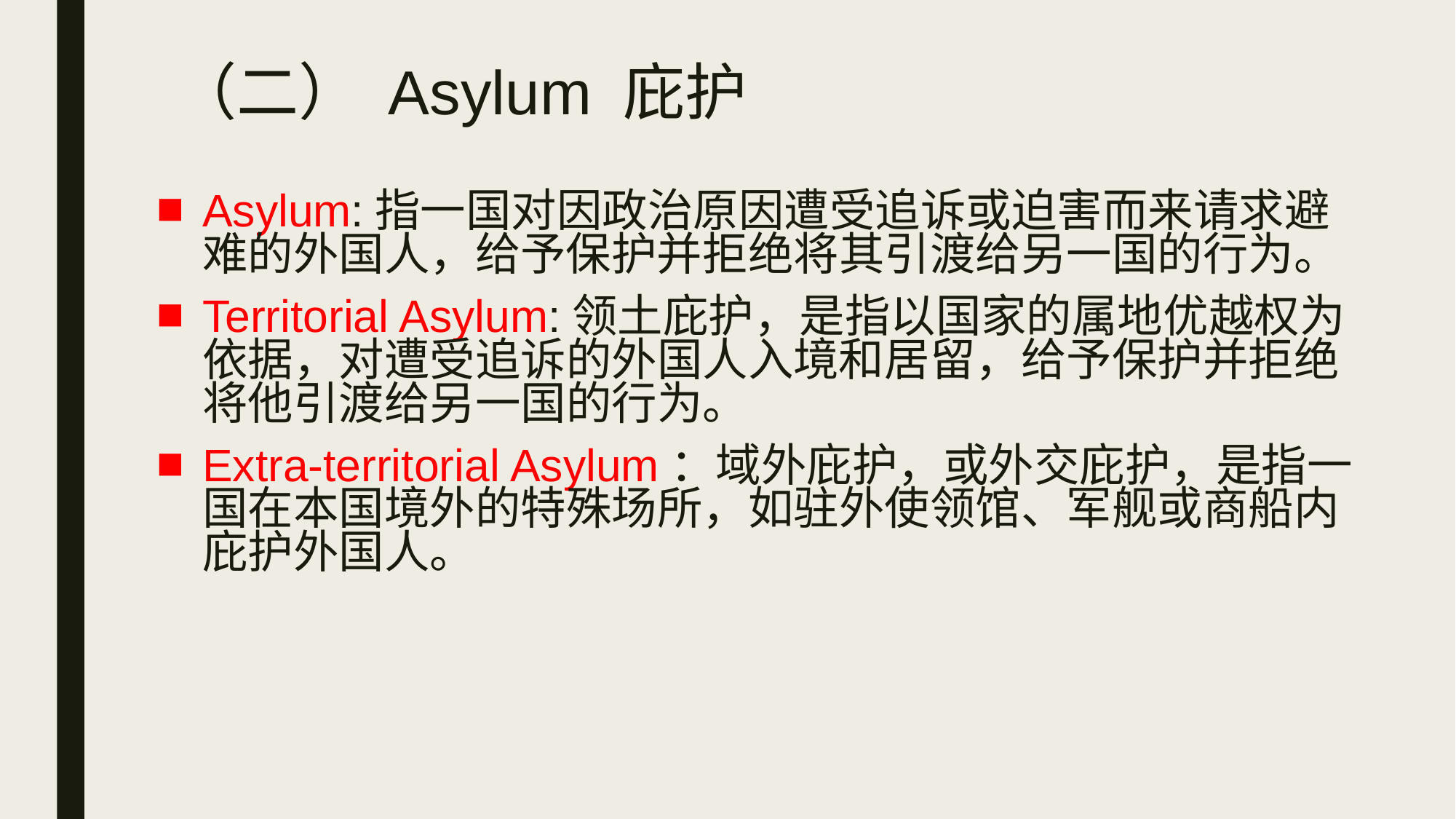

# （二） Asylum 庇护
Asylum:指一国对因政治原因遭受追诉或迫害而来请求避难的外国人，给予保护并拒绝将其引渡给另一国的行为。
Territorial Asylum:领土庇护，是指以国家的属地优越权为依据，对遭受追诉的外国人入境和居留，给予保护并拒绝将他引渡给另一国的行为。
Extra-territorial Asylum：域外庇护，或外交庇护，是指一国在本国境外的特殊场所，如驻外使领馆、军舰或商船内庇护外国人。